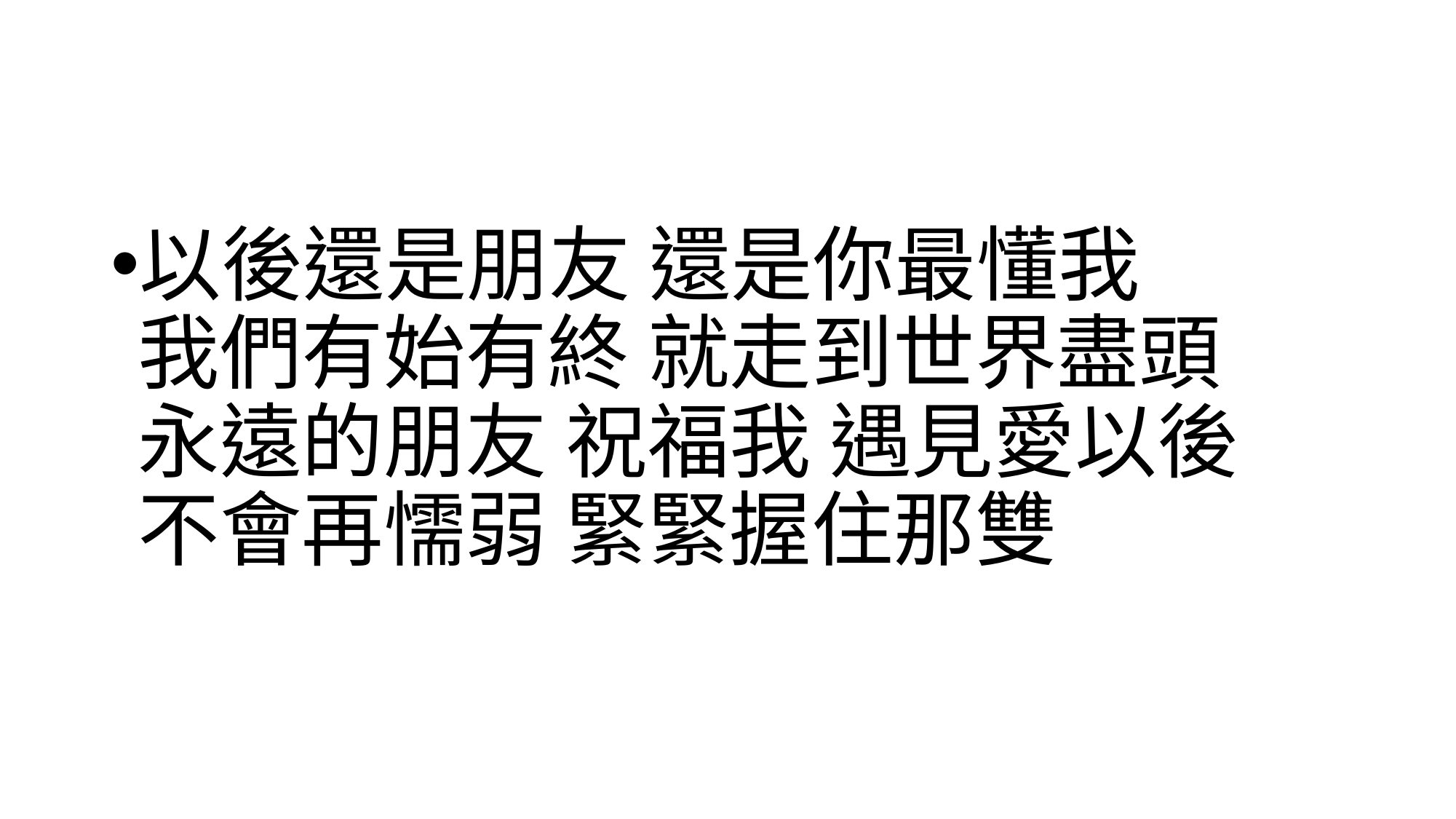

#
以後還是朋友 還是你最懂我
我們有始有終 就走到世界盡頭
永遠的朋友 祝福我 遇見愛以後
不會再懦弱 緊緊握住那雙